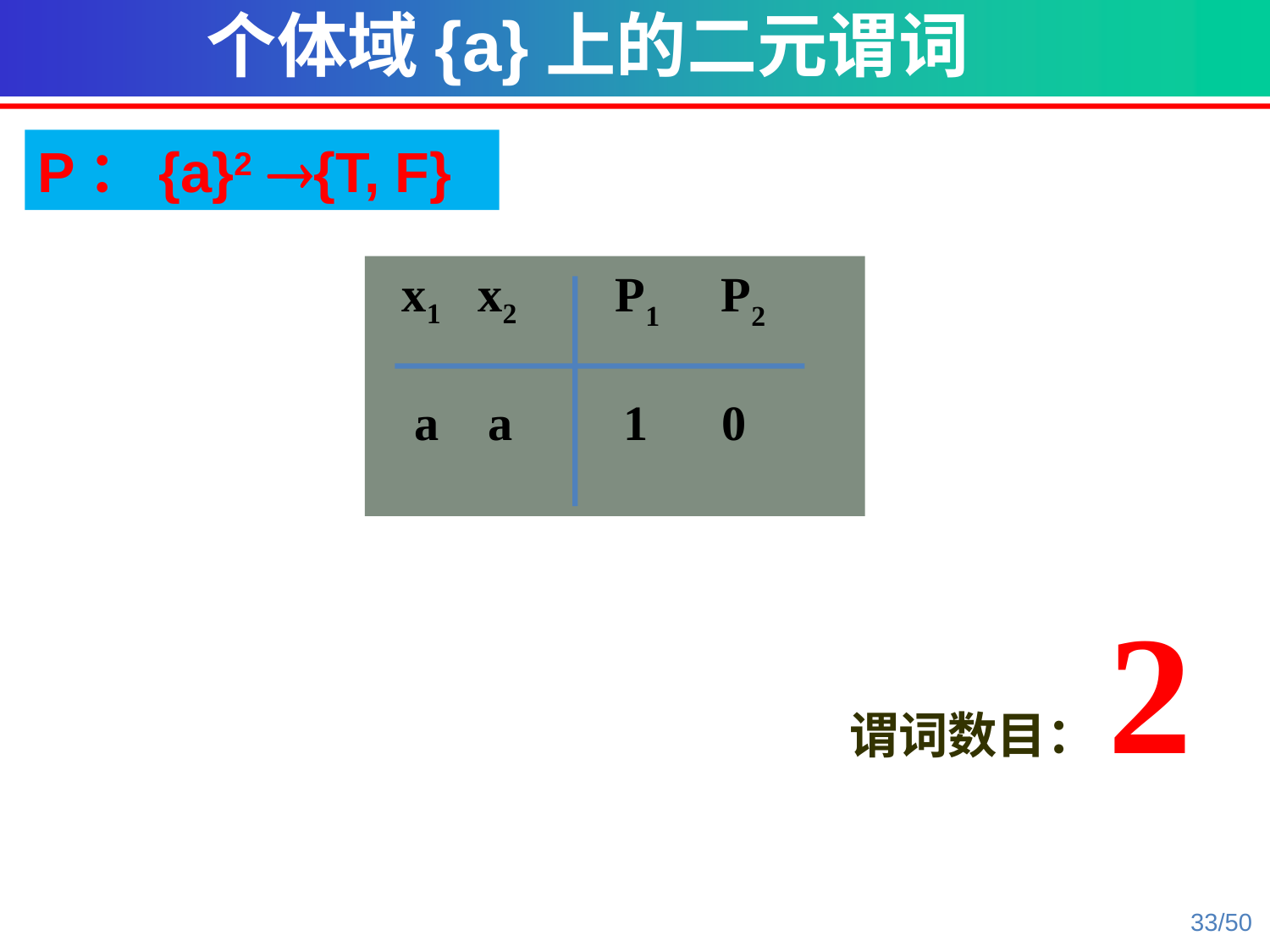

个体域{a}上的二元谓词
P：{a}2 →{T, F}
  x1   x2        P1     P2

   a    a         1      0

谓词数目：2
33/50